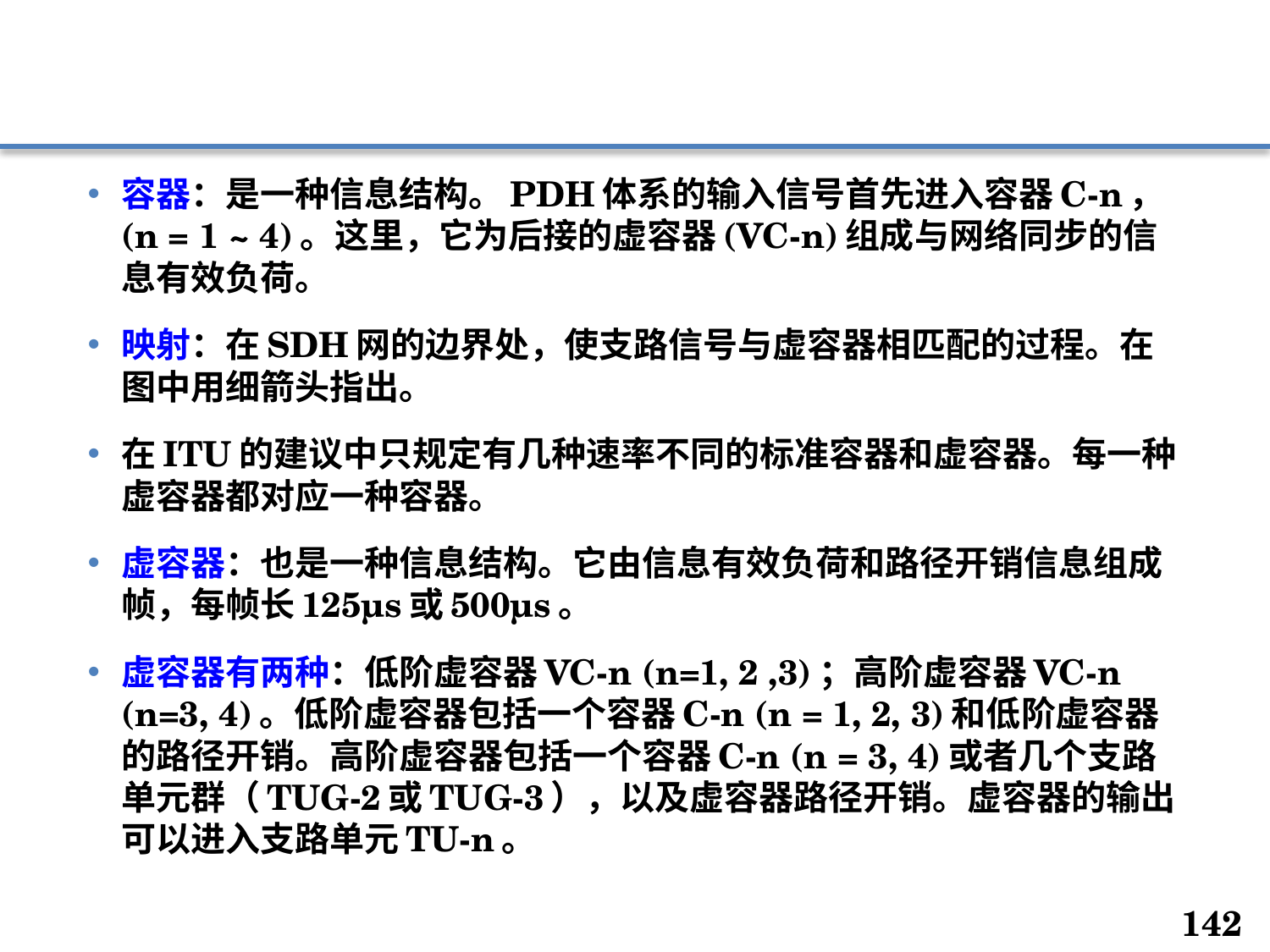

#
容器：是一种信息结构。PDH体系的输入信号首先进入容器C-n，(n = 1 ~ 4)。这里，它为后接的虚容器(VC-n)组成与网络同步的信息有效负荷。
映射：在SDH网的边界处，使支路信号与虚容器相匹配的过程。在图中用细箭头指出。
在ITU的建议中只规定有几种速率不同的标准容器和虚容器。每一种虚容器都对应一种容器。
虚容器：也是一种信息结构。它由信息有效负荷和路径开销信息组成帧，每帧长125µs或500µs。
虚容器有两种：低阶虚容器VC-n (n=1, 2 ,3)；高阶虚容器VC-n (n=3, 4)。低阶虚容器包括一个容器C-n (n = 1, 2, 3)和低阶虚容器的路径开销。高阶虚容器包括一个容器C-n (n = 3, 4)或者几个支路单元群（TUG-2或TUG-3），以及虚容器路径开销。虚容器的输出可以进入支路单元TU-n。
142